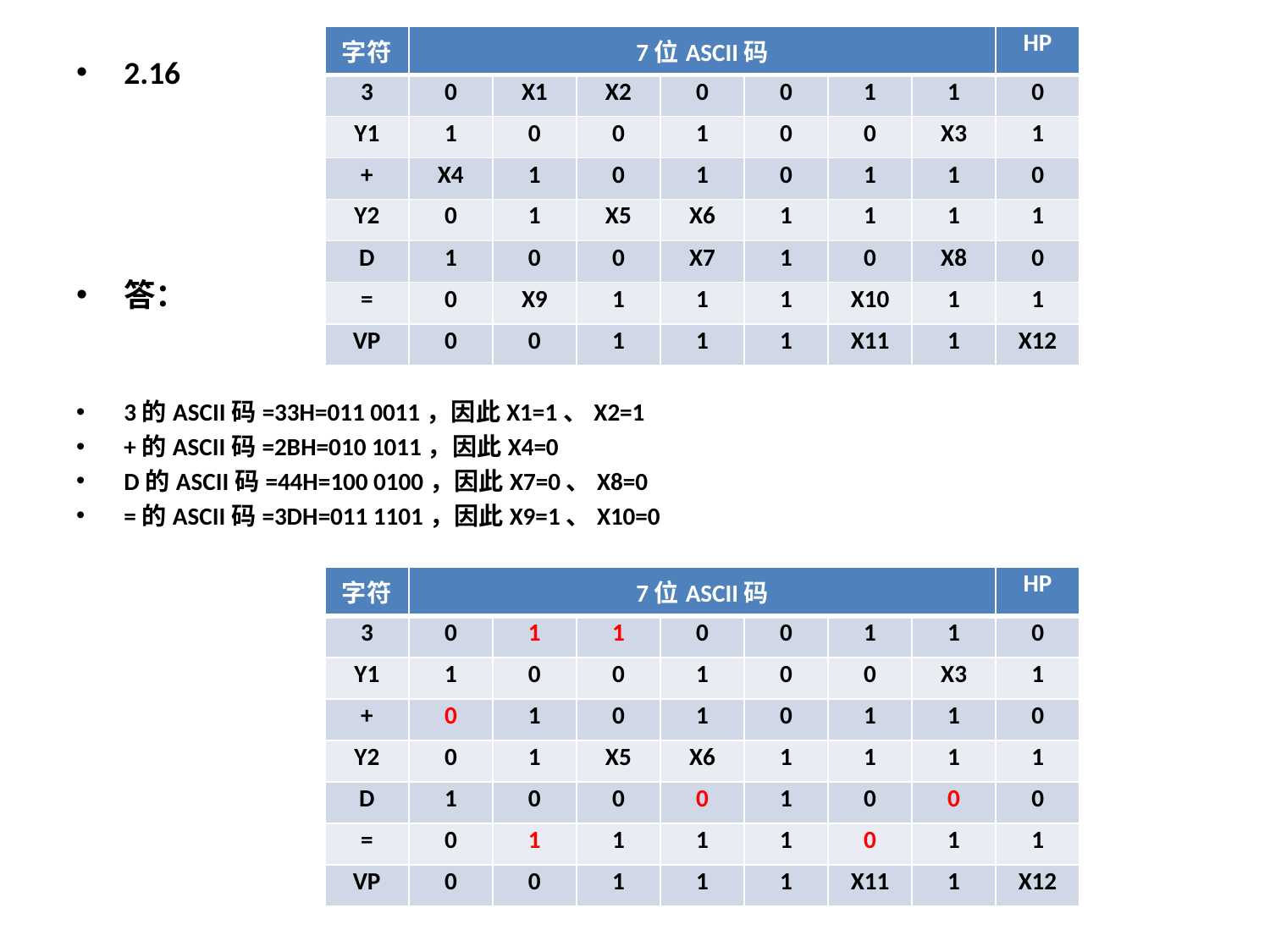

| 字符 | 7位ASCII码 |  |  |  |  |  |  | HP |
| --- | --- | --- | --- | --- | --- | --- | --- | --- |
| 3 | 0 | X1 | X2 | 0 | 0 | 1 | 1 | 0 |
| Y1 | 1 | 0 | 0 | 1 | 0 | 0 | X3 | 1 |
| + | X4 | 1 | 0 | 1 | 0 | 1 | 1 | 0 |
| Y2 | 0 | 1 | X5 | X6 | 1 | 1 | 1 | 1 |
| D | 1 | 0 | 0 | X7 | 1 | 0 | X8 | 0 |
| = | 0 | X9 | 1 | 1 | 1 | X10 | 1 | 1 |
| VP | 0 | 0 | 1 | 1 | 1 | X11 | 1 | X12 |
2.16

答：

3的ASCII码=33H=011 0011，因此X1=1、X2=1
+的ASCII码=2BH=010 1011，因此X4=0
D的ASCII码=44H=100 0100，因此X7=0、X8=0
=的ASCII码=3DH=011 1101，因此X9=1、X10=0

| 字符 | 7位ASCII码 |  |  |  |  |  |  | HP |
| --- | --- | --- | --- | --- | --- | --- | --- | --- |
| 3 | 0 | 1 | 1 | 0 | 0 | 1 | 1 | 0 |
| Y1 | 1 | 0 | 0 | 1 | 0 | 0 | X3 | 1 |
| + | 0 | 1 | 0 | 1 | 0 | 1 | 1 | 0 |
| Y2 | 0 | 1 | X5 | X6 | 1 | 1 | 1 | 1 |
| D | 1 | 0 | 0 | 0 | 1 | 0 | 0 | 0 |
| = | 0 | 1 | 1 | 1 | 1 | 0 | 1 | 1 |
| VP | 0 | 0 | 1 | 1 | 1 | X11 | 1 | X12 |